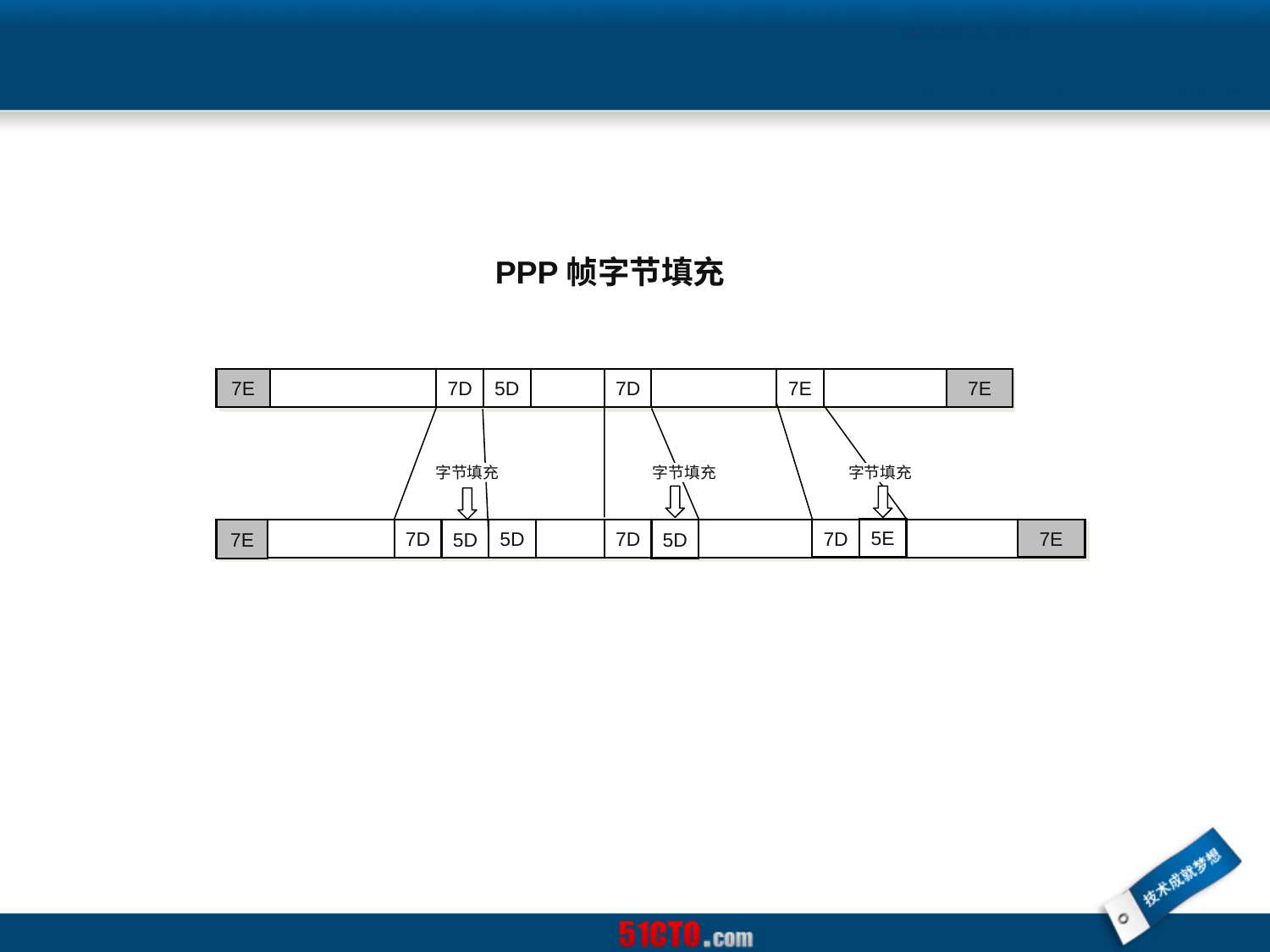

PPP帧字节填充
7E
5D

7D
7D
7E
7E
字节填充
字节填充
字节填充

5E
7D
7D
5D

7D
5D
7E
7E
5D